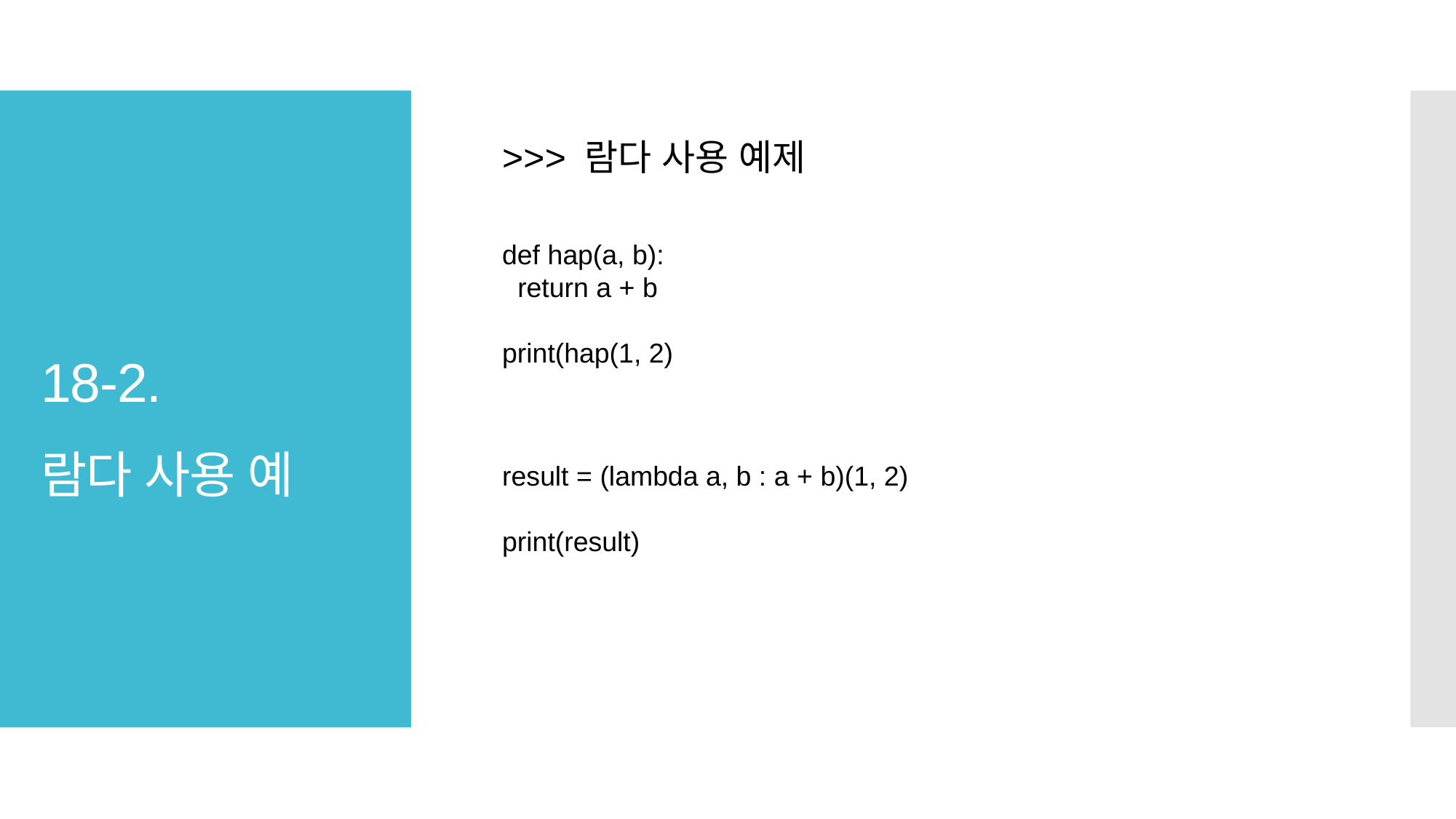

>>> 람다 사용 예제
# 18-2. 람다 사용 예
def hap(a, b):
  return a + b

print(hap(1, 2)
result = (lambda a, b : a + b)(1, 2)

print(result)